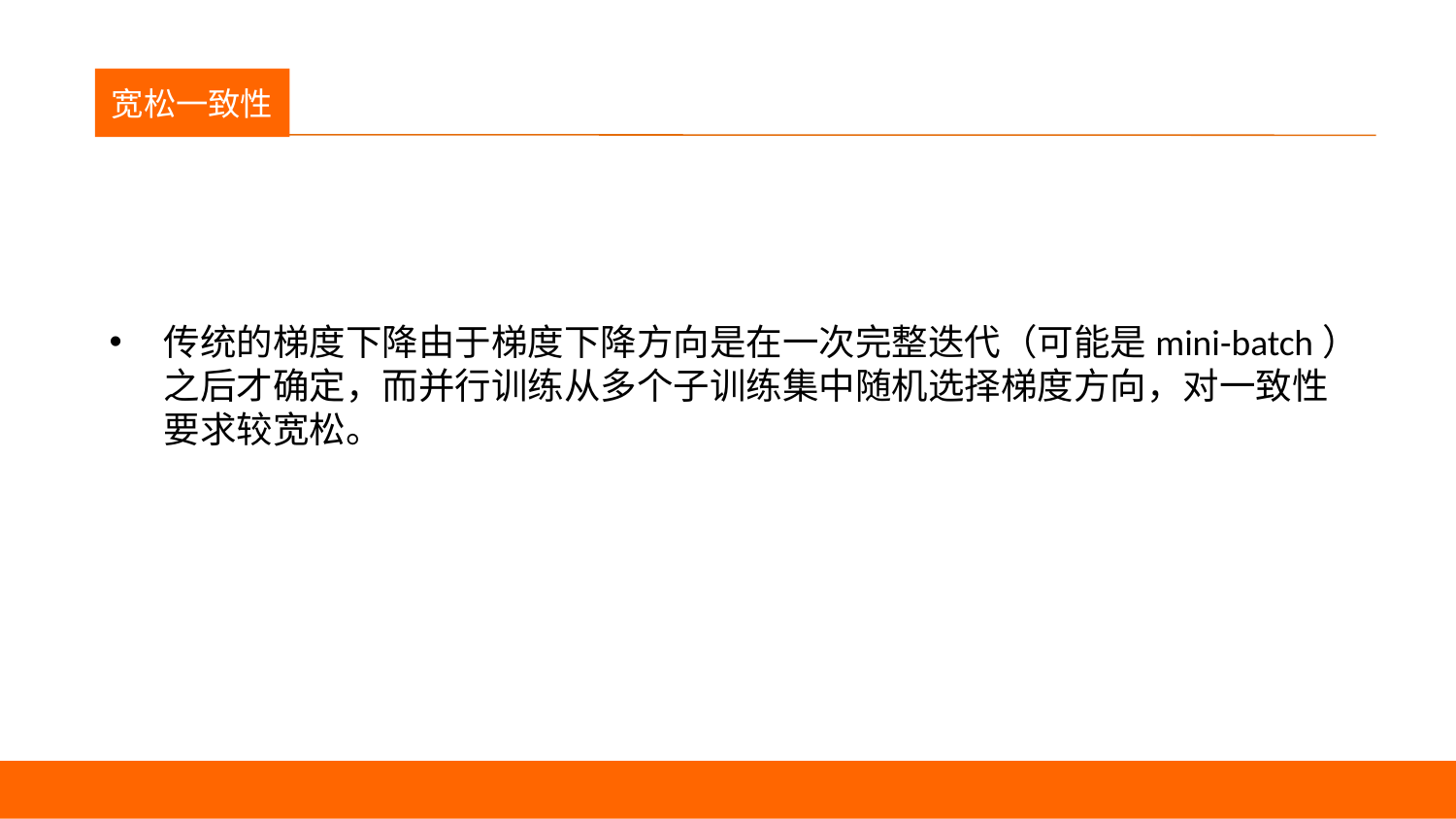

议程
宽松一致性

传统的梯度下降由于梯度下降方向是在一次完整迭代（可能是mini-batch）之后才确定，而并行训练从多个子训练集中随机选择梯度方向，对一致性要求较宽松。